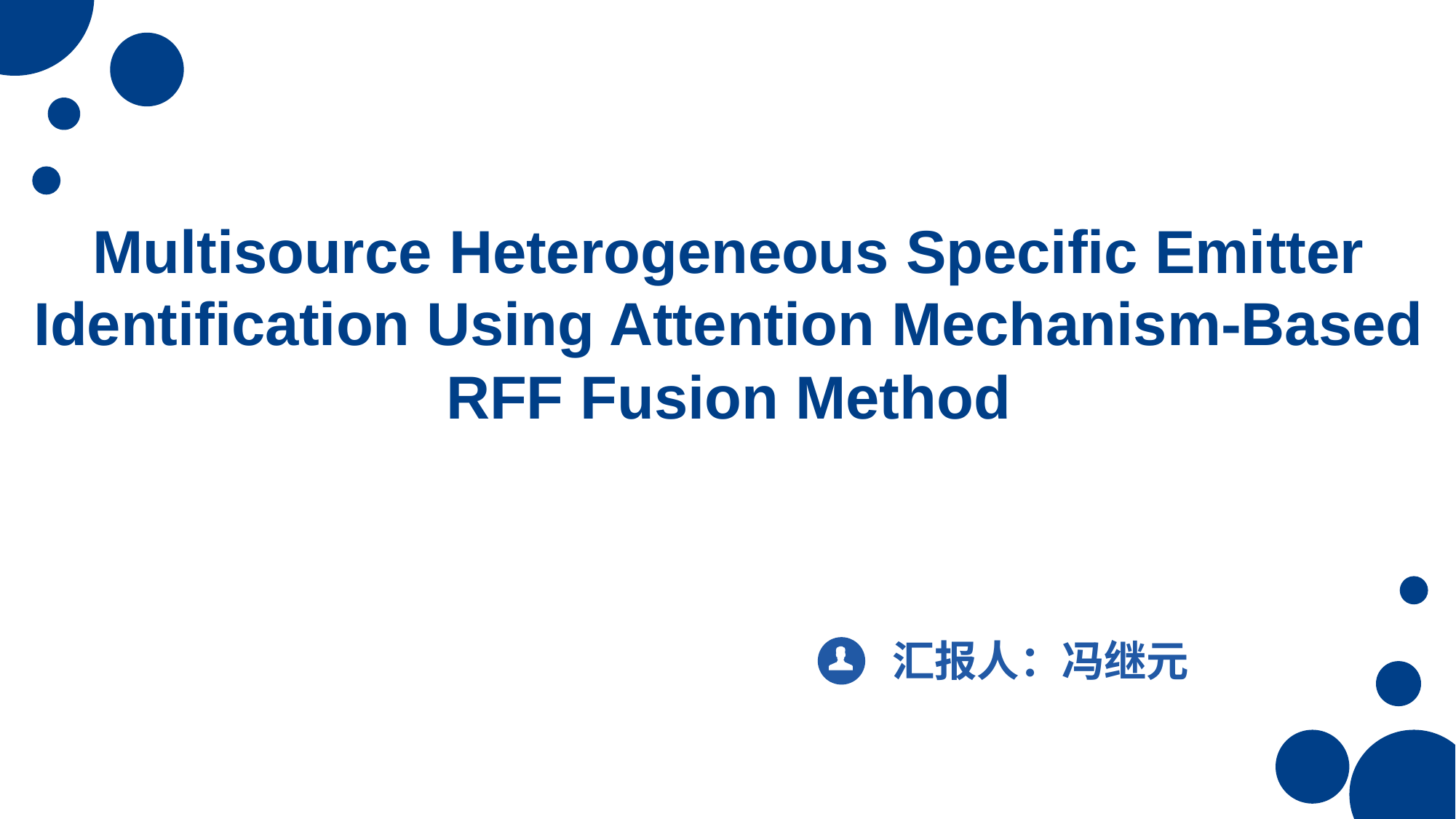

Multisource Heterogeneous Specific Emitter
Identification Using Attention Mechanism-Based
RFF Fusion Method

汇报人：冯继元